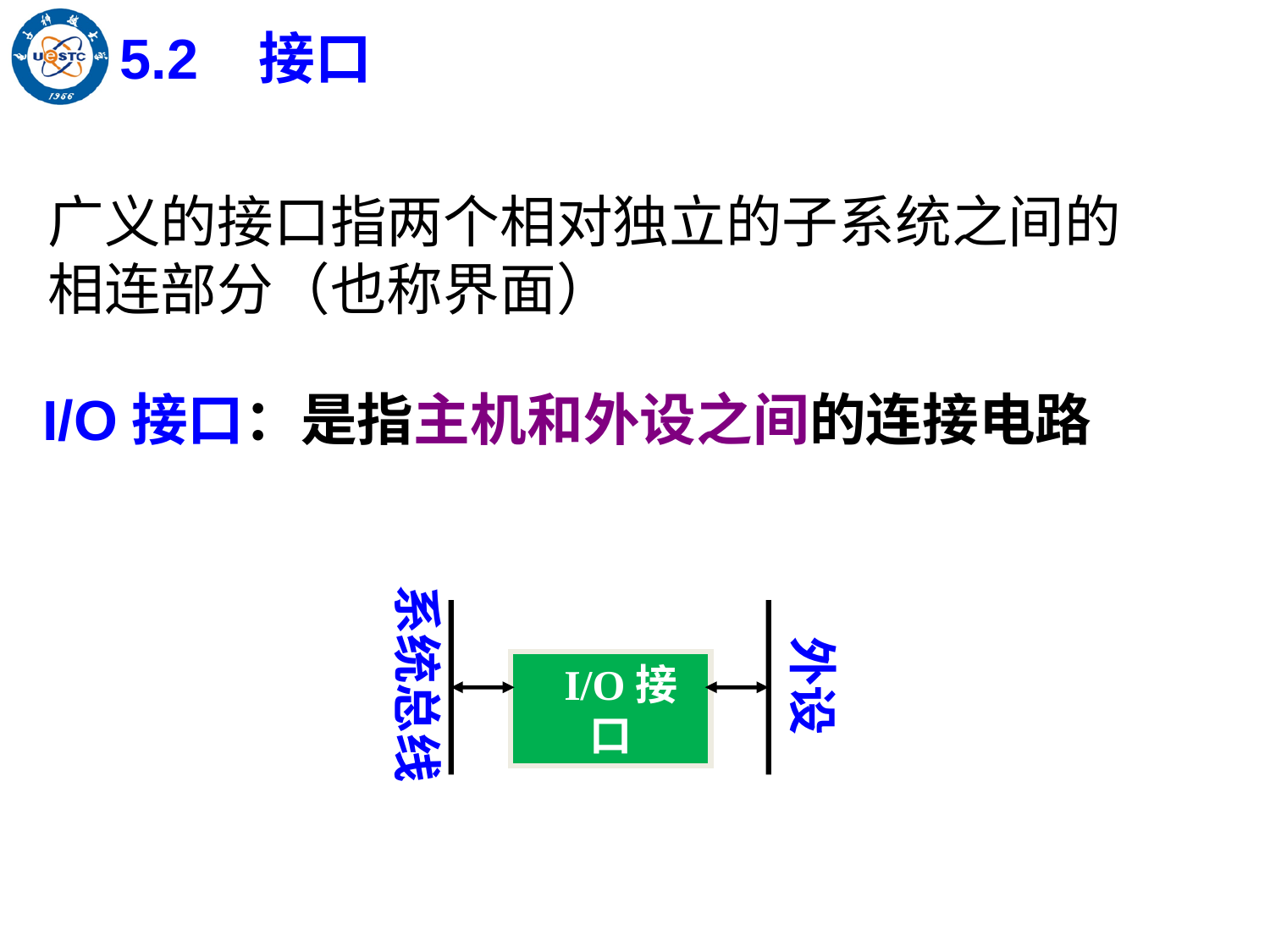

5.2   接口
广义的接口指两个相对独立的子系统之间的相连部分（也称界面）
I/O接口：是指主机和外设之间的连接电路
系统总线

外设
  I/O接口